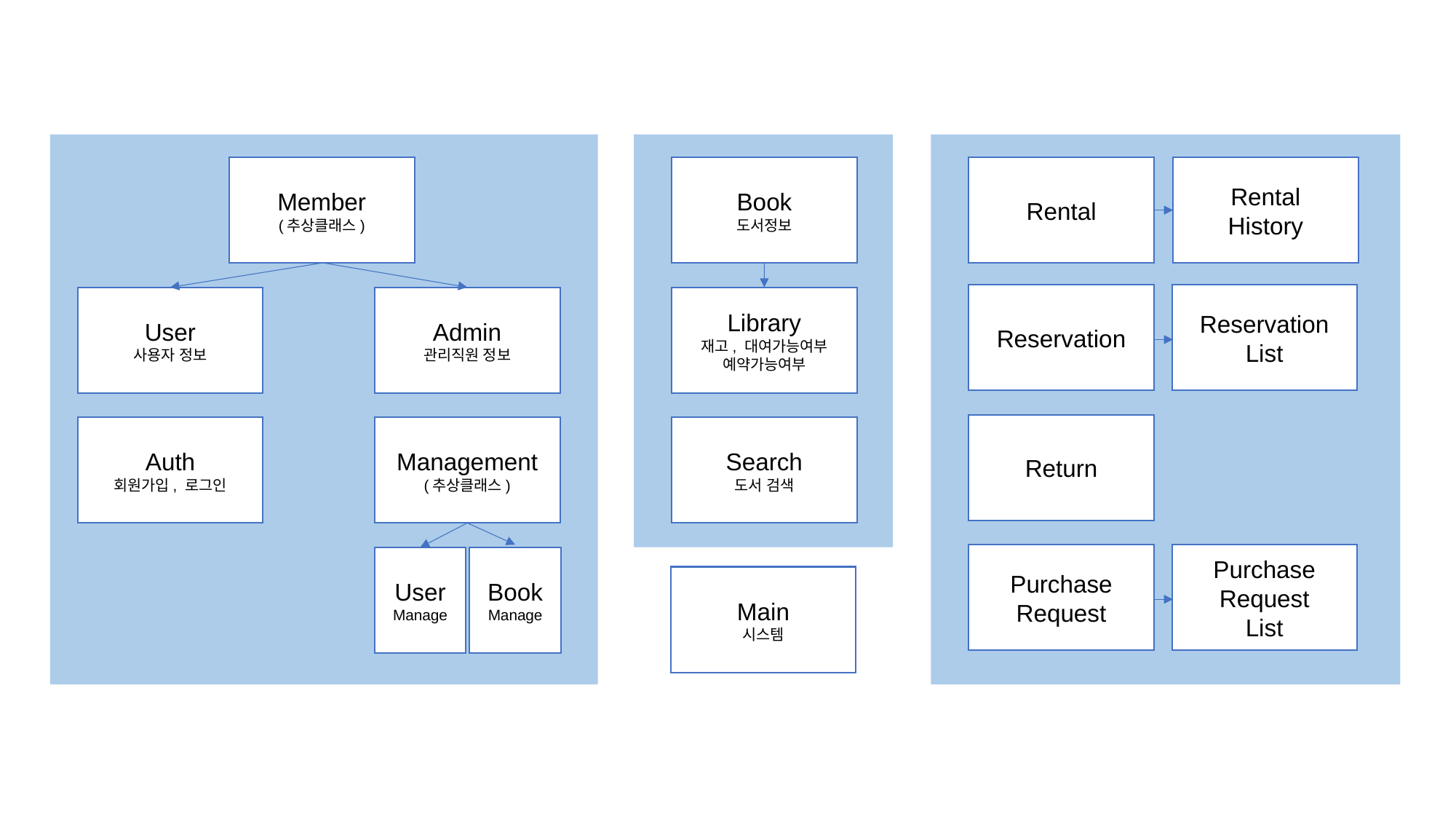

Member
(추상클래스)
Book
도서정보
Library
재고, 대여가능여부
예약가능여부
Search
도서 검색
Rental
Rental
History
Reservation
Reservation
List
Return
Purchase
Request
Purchase
Request
List
User
사용자 정보
Auth
회원가입, 로그인
Admin
관리직원 정보
Management
(추상클래스)
User
Manage
Book
Manage
Main
시스템